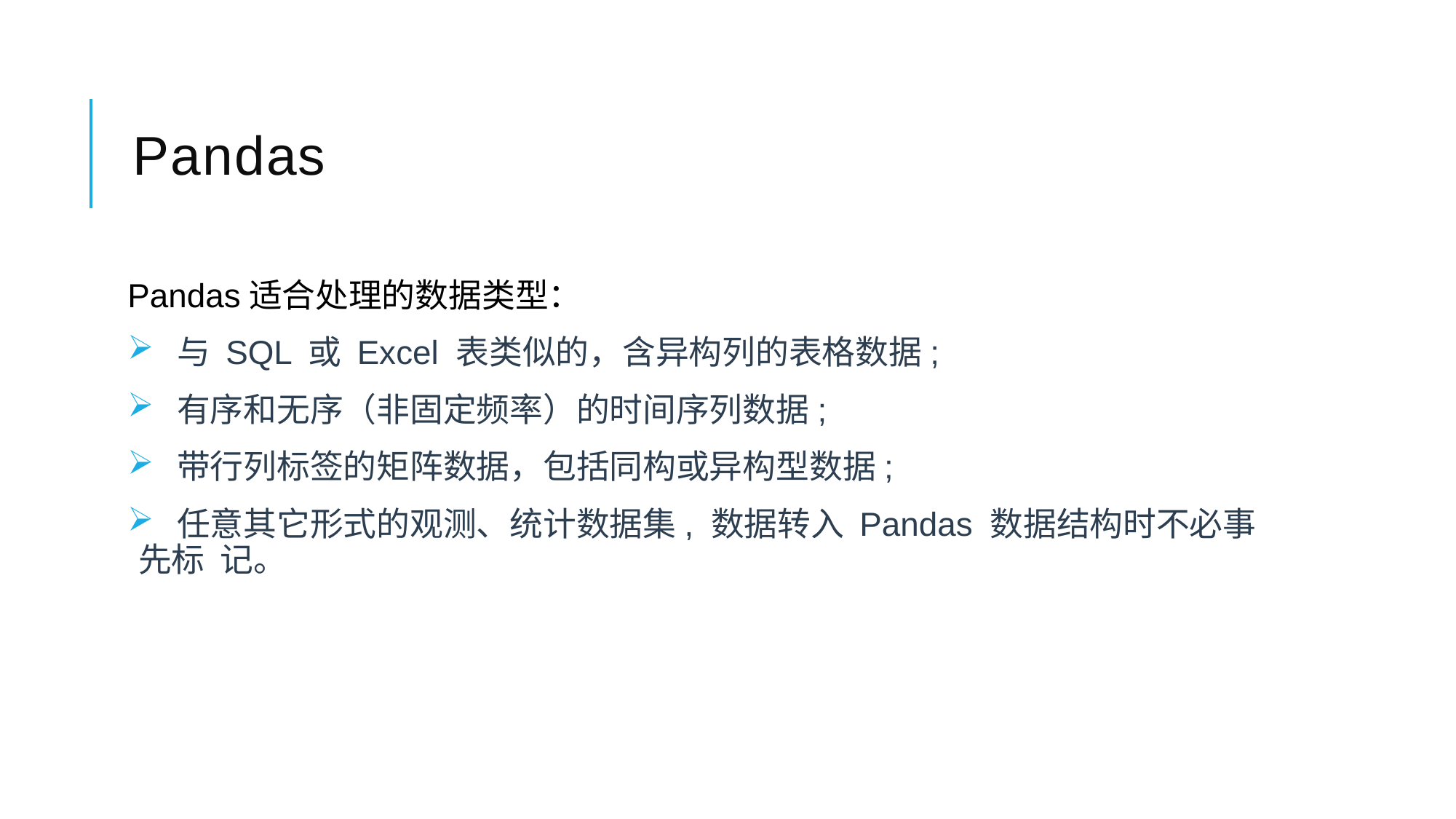

# Pandas
Pandas适合处理的数据类型：
  与 SQL 或 Excel 表类似的，含异构列的表格数据;
  有序和无序（非固定频率）的时间序列数据;
  带行列标签的矩阵数据，包括同构或异构型数据;
  任意其它形式的观测、统计数据集, 数据转入 Pandas 数据结构时不必事先标  记。